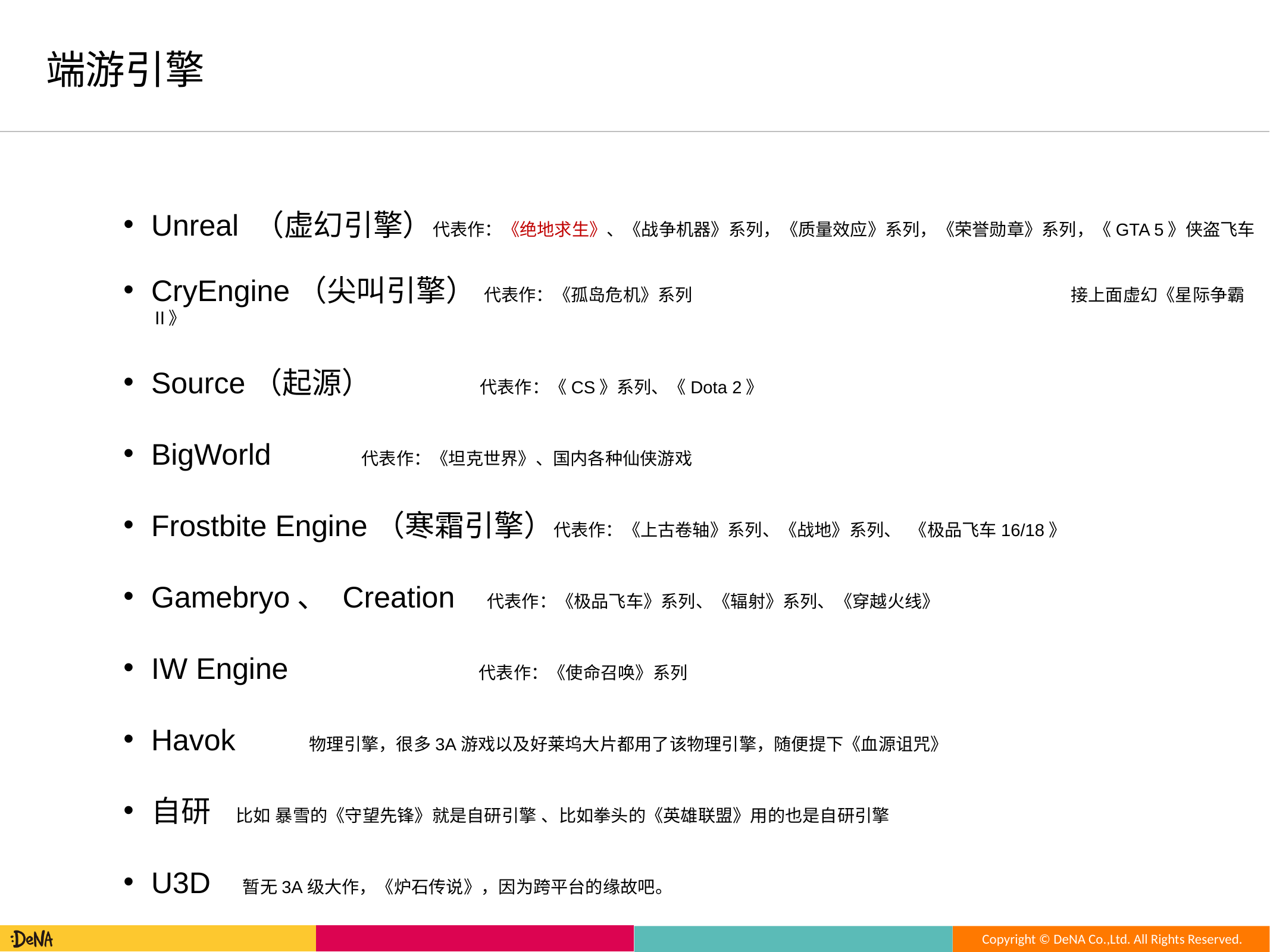

端游引擎
Unreal （虚幻引擎）代表作：《绝地求生》、《战争机器》系列，《质量效应》系列，《荣誉勋章》系列，《GTA 5》侠盗飞车

CryEngine（尖叫引擎） 代表作：《孤岛危机》系列                                                                             接上面虚幻《星际争霸Ⅱ》

Source（起源）             代表作：《CS》系列、《Dota 2》

BigWorld          代表作：《坦克世界》、国内各种仙侠游戏

Frostbite Engine（寒霜引擎）代表作：《上古卷轴》系列、《战地》系列、 《极品飞车16/18》

Gamebryo、 Creation   代表作：《极品飞车》系列、《辐射》系列、《穿越火线》

IW Engine                      代表作：《使命召唤》系列

Havok        物理引擎，很多3A游戏以及好莱坞大片都用了该物理引擎，随便提下《血源诅咒》

自研   比如 暴雪的《守望先锋》就是自研引擎 、比如拳头的《英雄联盟》用的也是自研引擎

U3D   暂无3A级大作，《炉石传说》，因为跨平台的缘故吧。